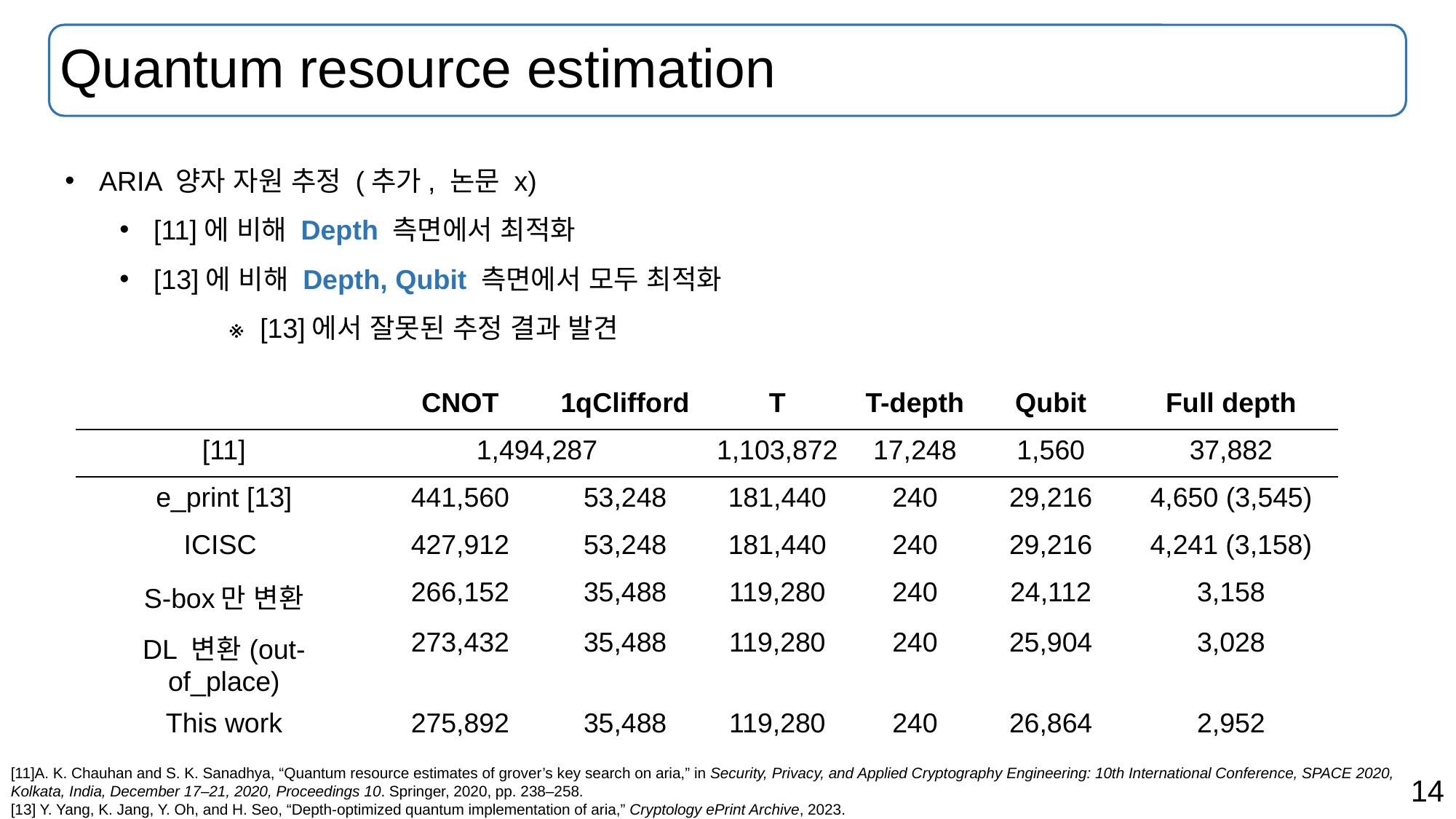

# Quantum resource estimation
ARIA 양자 자원 추정 (추가, 논문 x)
[11]에 비해 Depth 측면에서 최적화
[13]에 비해 Depth, Qubit 측면에서 모두 최적화
	※  [13]에서 잘못된 추정 결과 발견

|  | CNOT | 1qClifford | T | T-depth | Qubit | Full depth |
| --- | --- | --- | --- | --- | --- | --- |
| [11] | 1,494,287 |  | 1,103,872 | 17,248 | 1,560 | 37,882 |
| e\_print [13] | 441,560 | 53,248 | 181,440 | 240 | 29,216 | 4,650 (3,545) |
| ICISC | 427,912 | 53,248 | 181,440 | 240 | 29,216 | 4,241 (3,158) |
| S-box만 변환 | 266,152 | 35,488 | 119,280 | 240 | 24,112 | 3,158 |
| DL 변환(out-of\_place) | 273,432 | 35,488 | 119,280 | 240 | 25,904 | 3,028 |
| This work | 275,892 | 35,488 | 119,280 | 240 | 26,864 | 2,952 |
[11]A. K. Chauhan and S. K. Sanadhya, “Quantum resource estimates of grover’s key search on aria,” in Security, Privacy, and Applied Cryptography Engineering: 10th International Conference, SPACE 2020, Kolkata, India, December 17–21, 2020, Proceedings 10. Springer, 2020, pp. 238–258.
[13] Y. Yang, K. Jang, Y. Oh, and H. Seo, “Depth-optimized quantum implementation of aria,” Cryptology ePrint Archive, 2023.